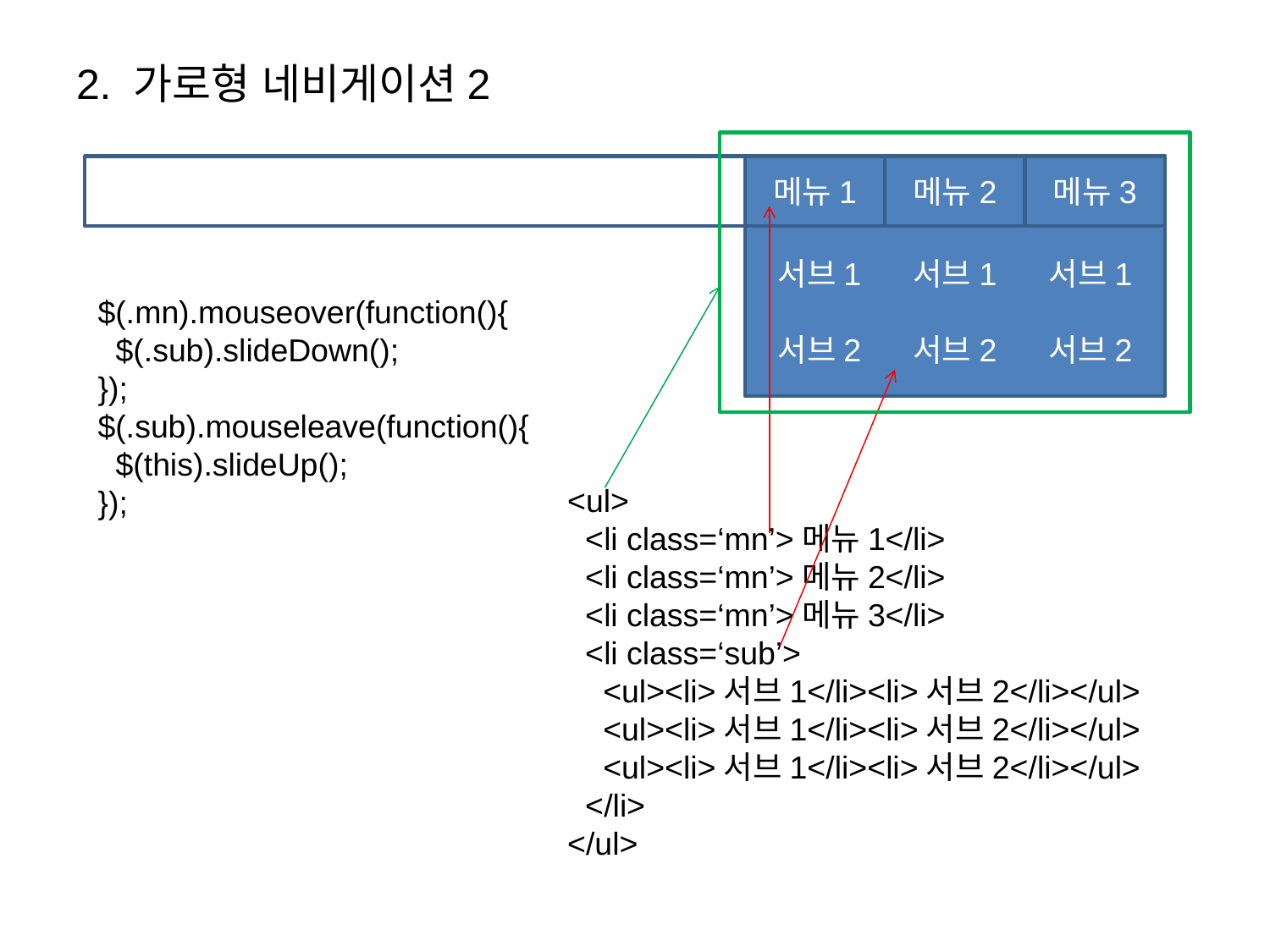

# 2. 가로형 네비게이션2

메뉴1
메뉴2
메뉴3
서브1     서브1     서브1

서브2     서브2     서브2
$(.mn).mouseover(function(){
  $(.sub).slideDown();
});
$(.sub).mouseleave(function(){
  $(this).slideUp();
});
<ul>
  <li class=‘mn’>메뉴1</li>
  <li class=‘mn’>메뉴2</li>
  <li class=‘mn’>메뉴3</li>
  <li class=‘sub’>
    <ul><li>서브1</li><li>서브2</li></ul>
    <ul><li>서브1</li><li>서브2</li></ul>
    <ul><li>서브1</li><li>서브2</li></ul>
  </li>
</ul>